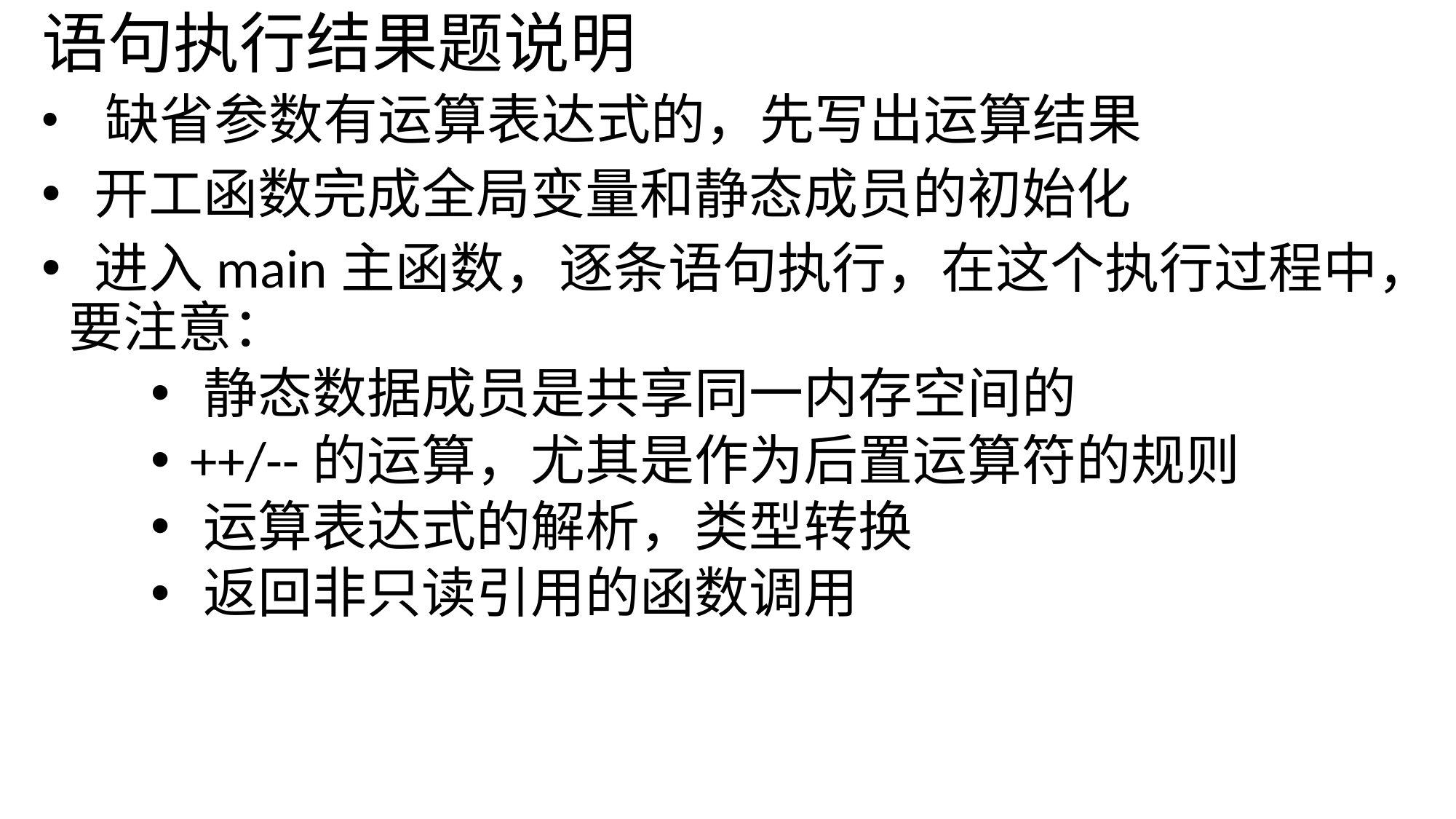

# 语句执行结果题说明
  缺省参数有运算表达式的，先写出运算结果
 开工函数完成全局变量和静态成员的初始化
 进入main主函数，逐条语句执行，在这个执行过程中，要注意：
 静态数据成员是共享同一内存空间的
 ++/--的运算，尤其是作为后置运算符的规则
 运算表达式的解析，类型转换
 返回非只读引用的函数调用